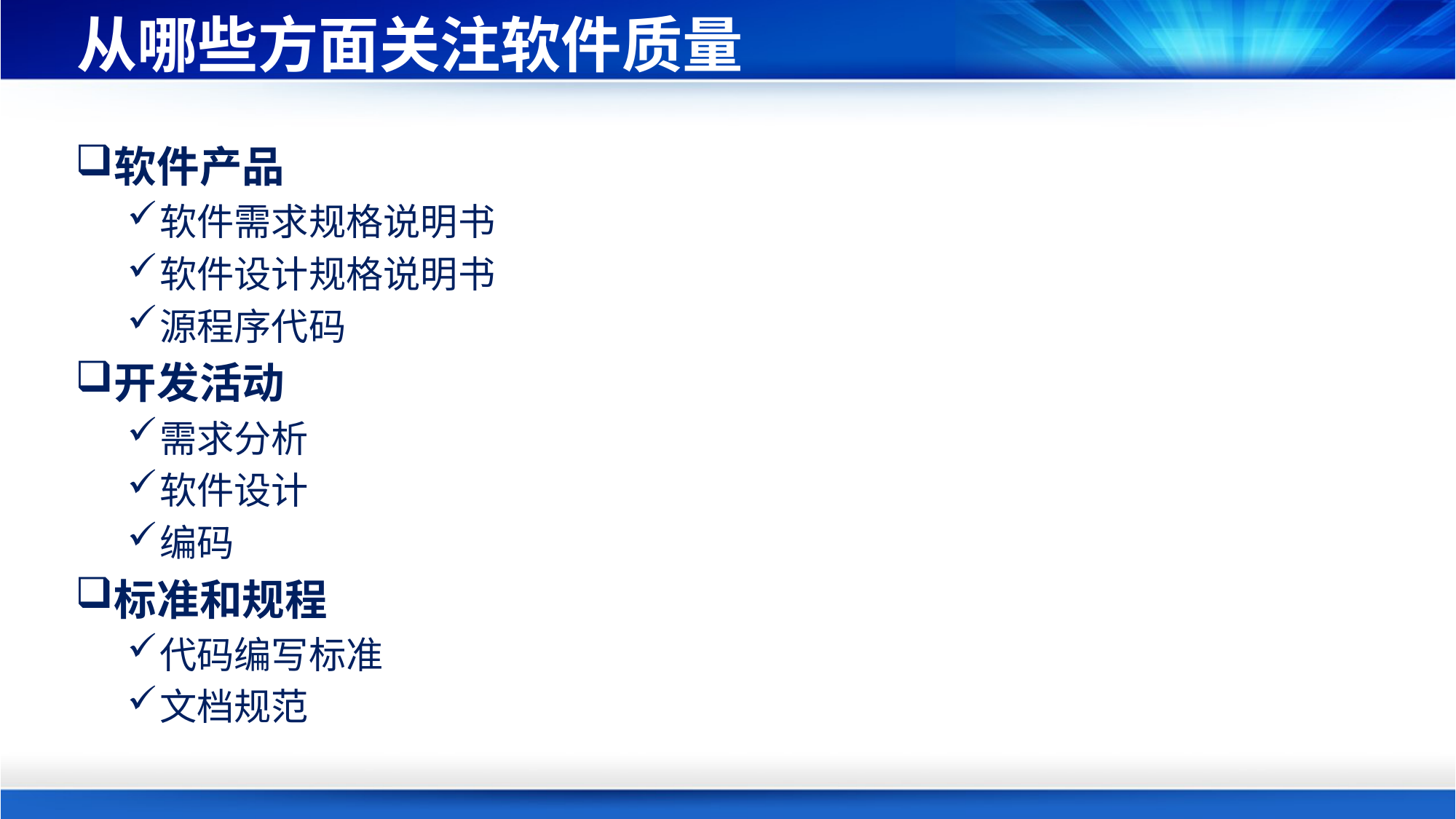

# 从哪些方面关注软件质量
软件产品
软件需求规格说明书
软件设计规格说明书
源程序代码
开发活动
需求分析
软件设计
编码
标准和规程
代码编写标准
文档规范